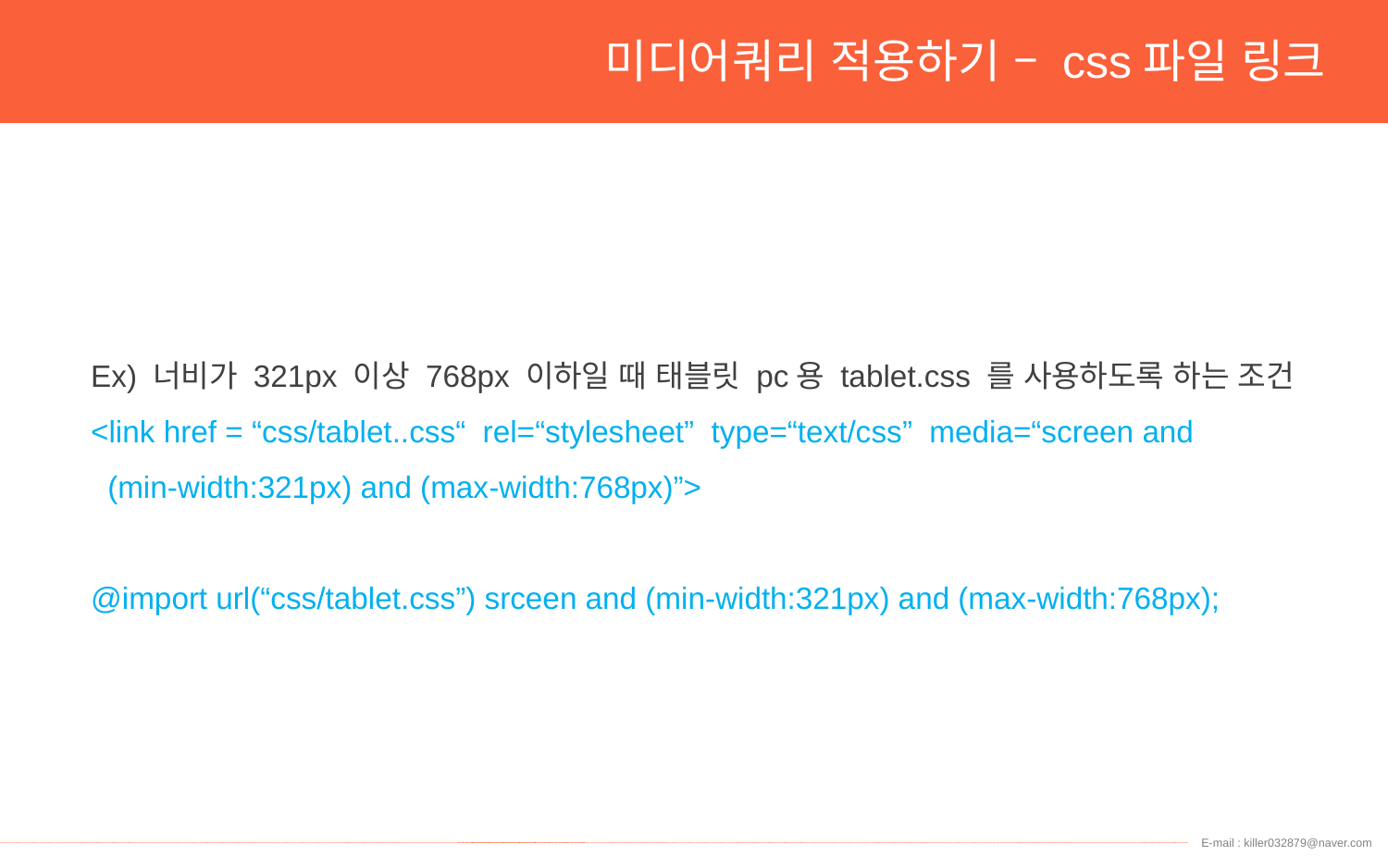

미디어쿼리 적용하기 – css파일 링크
Ex) 너비가 321px 이상 768px 이하일 때 태블릿 pc용 tablet.css 를 사용하도록 하는 조건
<link href = “css/tablet..css“  rel=“stylesheet”  type=“text/css”  media=“screen and
  (min-width:321px) and (max-width:768px)”>

@import url(“css/tablet.css”) srceen and (min-width:321px) and (max-width:768px);